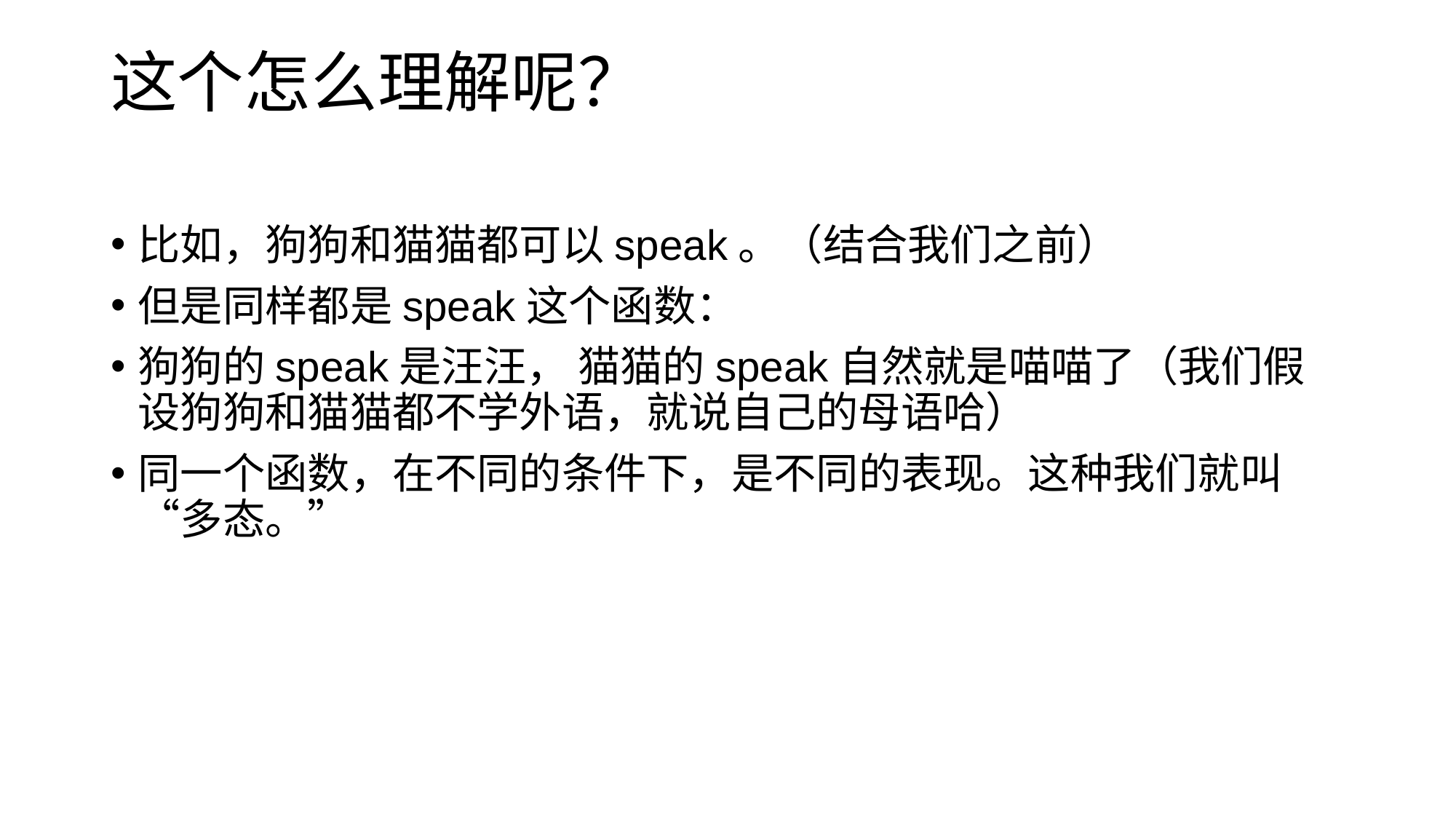

# 这个怎么理解呢？
比如，狗狗和猫猫都可以speak。（结合我们之前）
但是同样都是speak这个函数：
狗狗的speak是汪汪， 猫猫的speak自然就是喵喵了（我们假设狗狗和猫猫都不学外语，就说自己的母语哈）
同一个函数，在不同的条件下，是不同的表现。这种我们就叫“多态。”